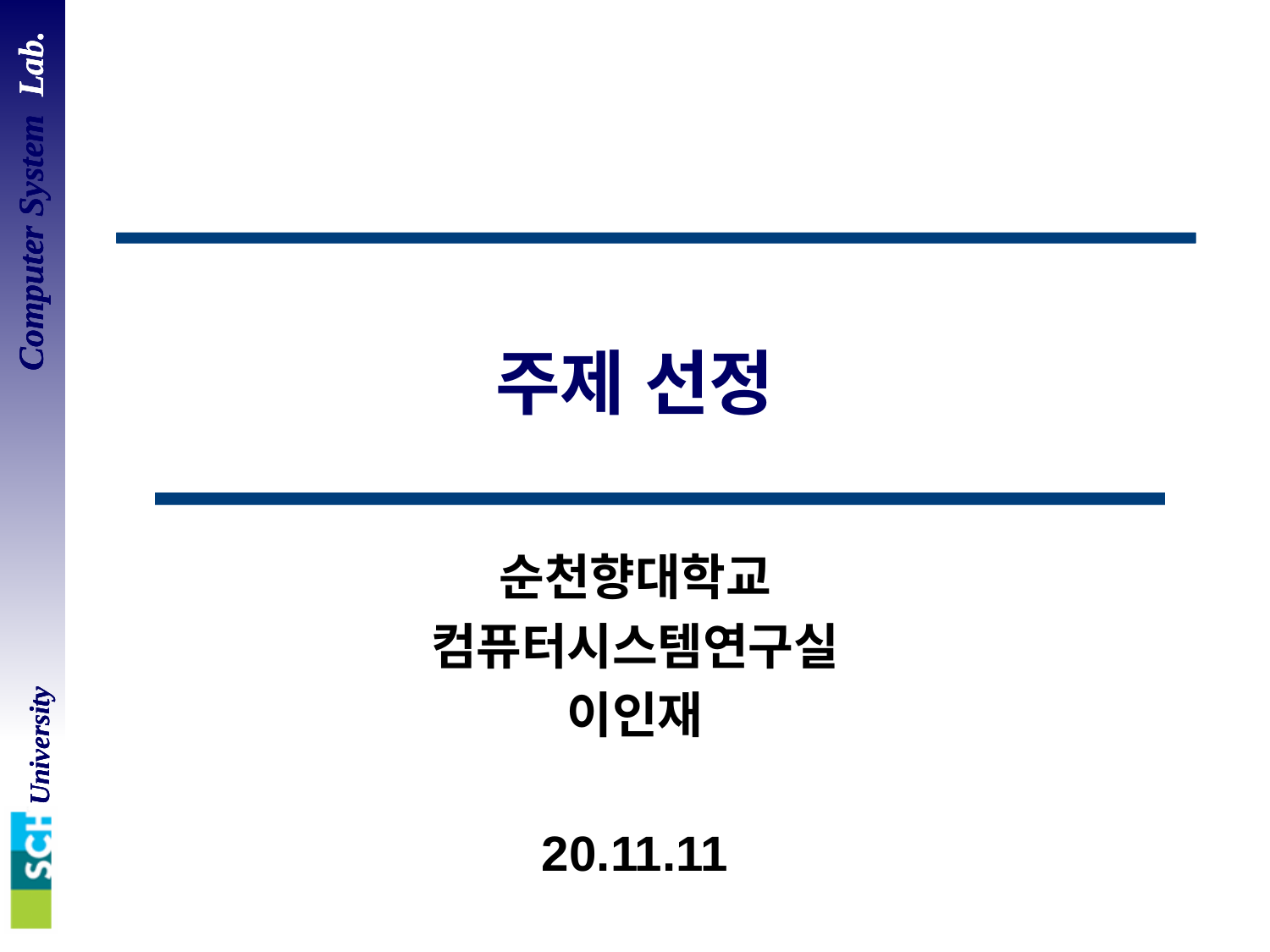

# 주제 선정
순천향대학교
컴퓨터시스템연구실
이인재

20.11.11